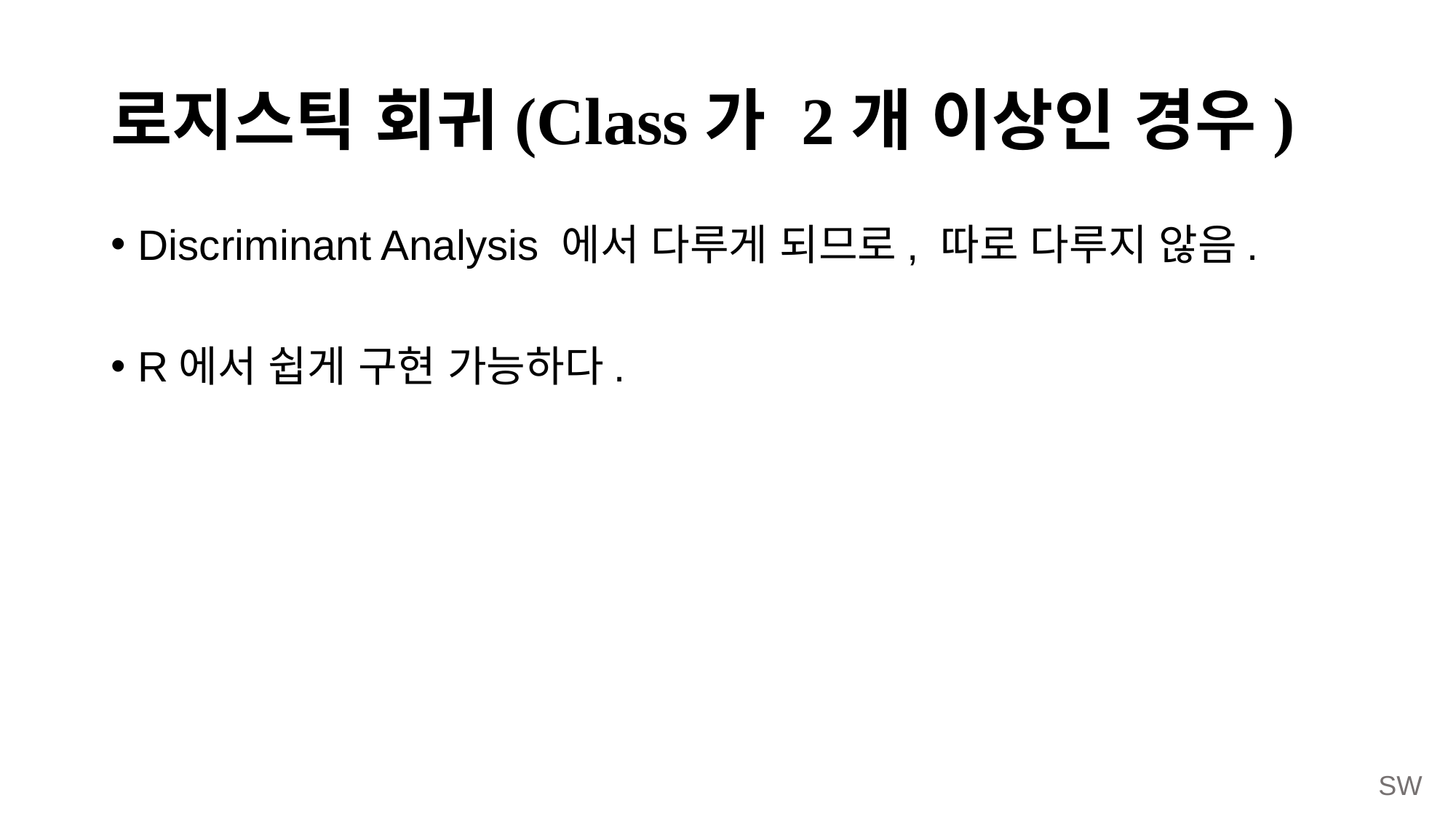

# 로지스틱 회귀(Class가 2개 이상인 경우)
Discriminant Analysis 에서 다루게 되므로, 따로 다루지 않음.

R에서 쉽게 구현 가능하다.